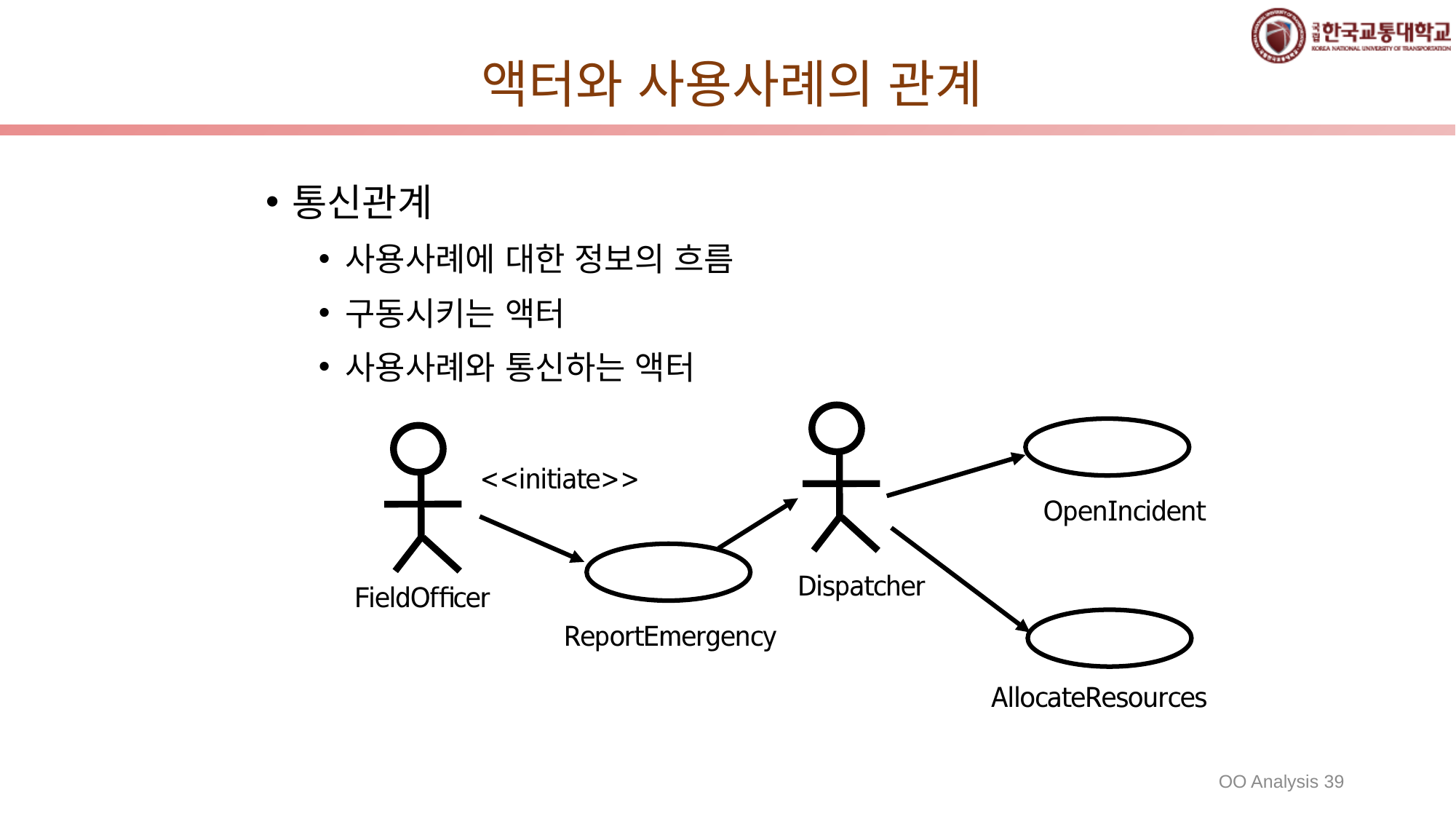

# 액터와 사용사례의 관계
통신관계
사용사례에 대한 정보의 흐름
구동시키는 액터
사용사례와 통신하는 액터

<<initiate>>
OpenIncident

Dispatcher
FieldOfficer

ReportEmergency
AllocateResources
OO Analysis 39